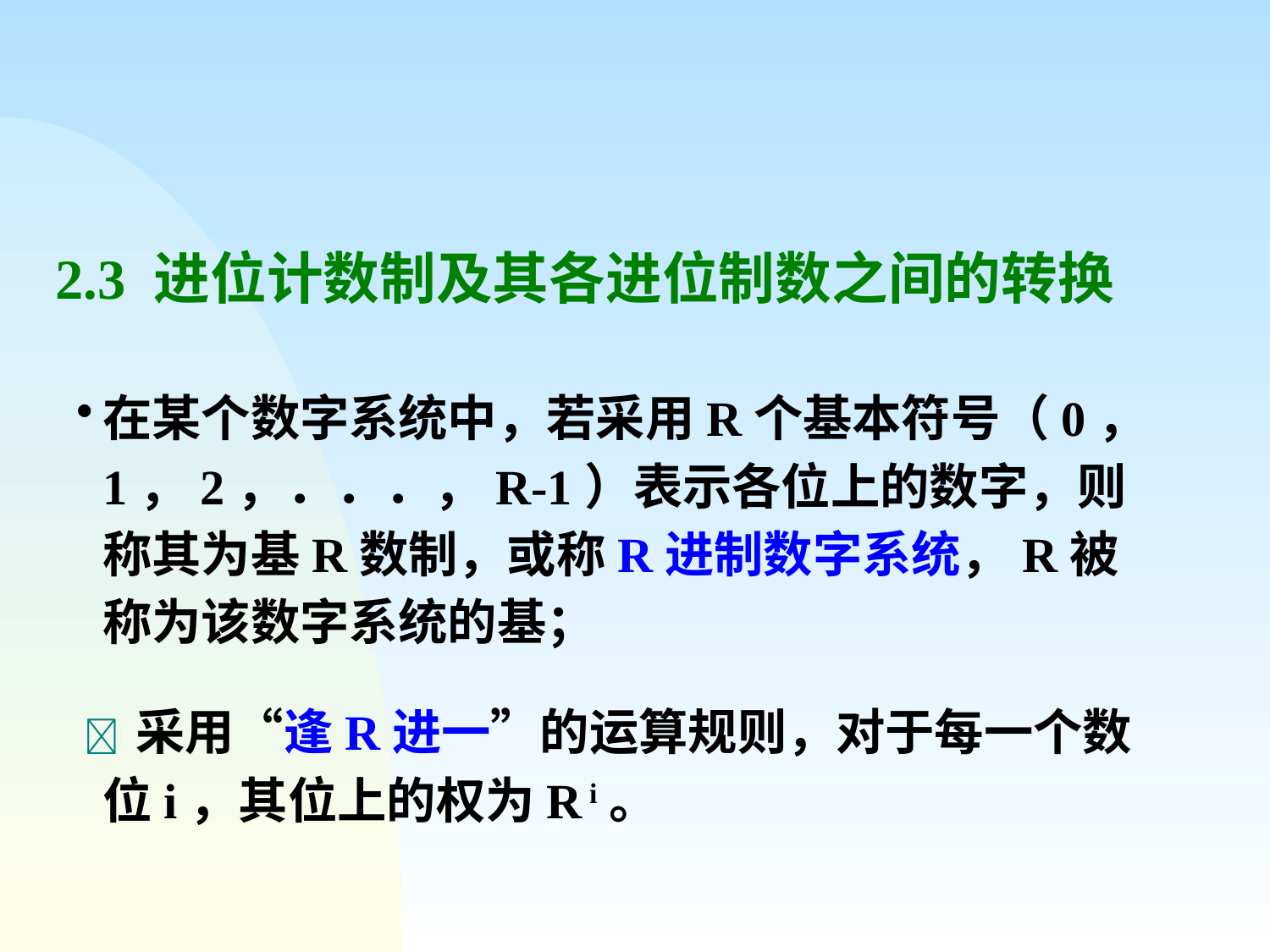

# 2.3 进位计数制及其各进位制数之间的转换
在某个数字系统中，若采用R个基本符号（0，1，2，．．．，R-1）表示各位上的数字，则称其为基R数制，或称R进制数字系统，R被称为该数字系统的基；
 • 采用“逢R进一”的运算规则，对于每一个数位i，其位上的权为R i。
12